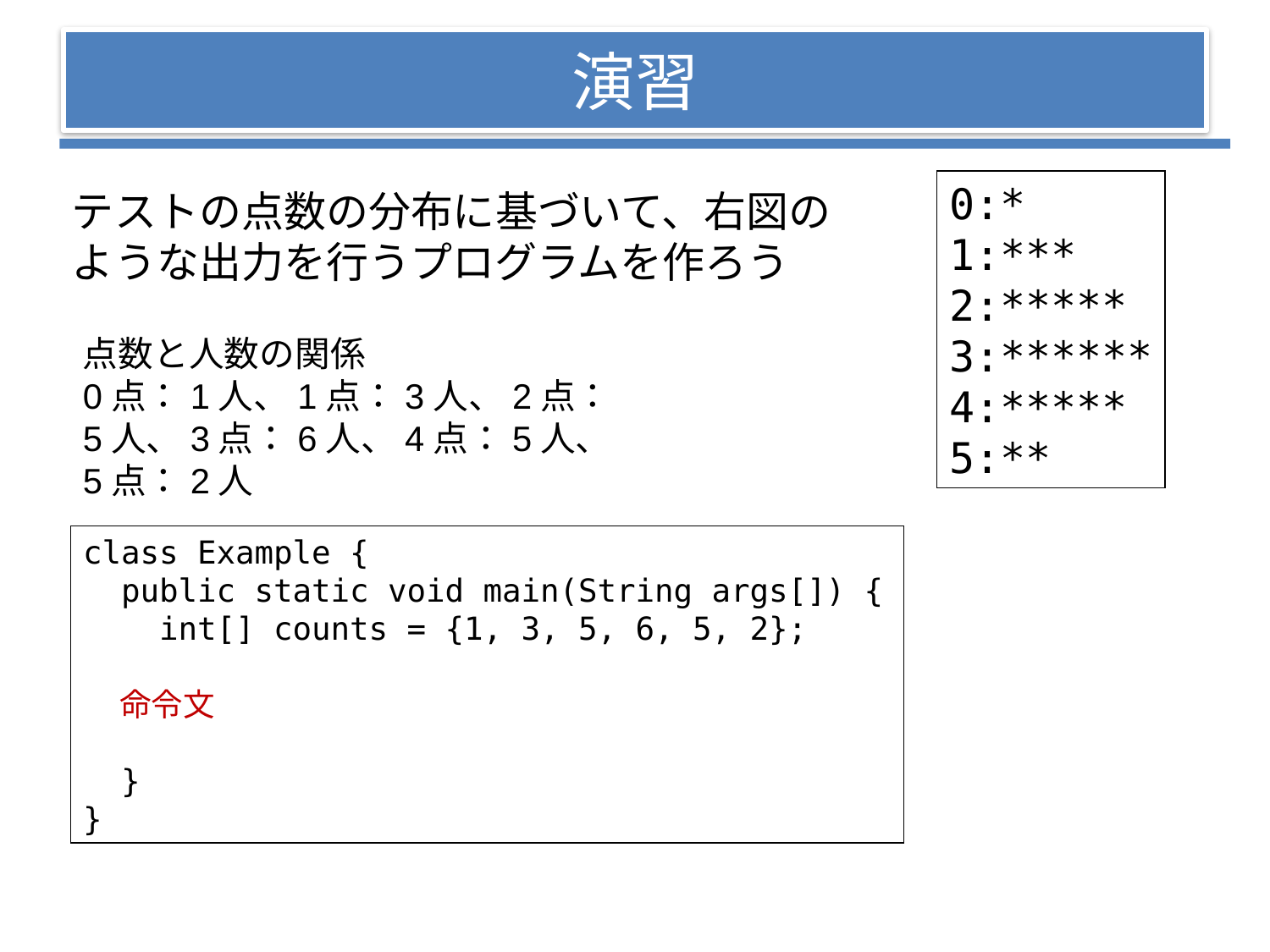

# 演習
0:*
1:***
2:*****
3:******
4:*****
5:**
テストの点数の分布に基づいて、右図のような出力を行うプログラムを作ろう
点数と人数の関係
0点：1人、1点：3人、2点：5人、3点：6人、4点：5人、5点：2人
class Example {
  public static void main(String args[]) {
    int[] counts = {1, 3, 5, 6, 5, 2};

    命令文

  }
}